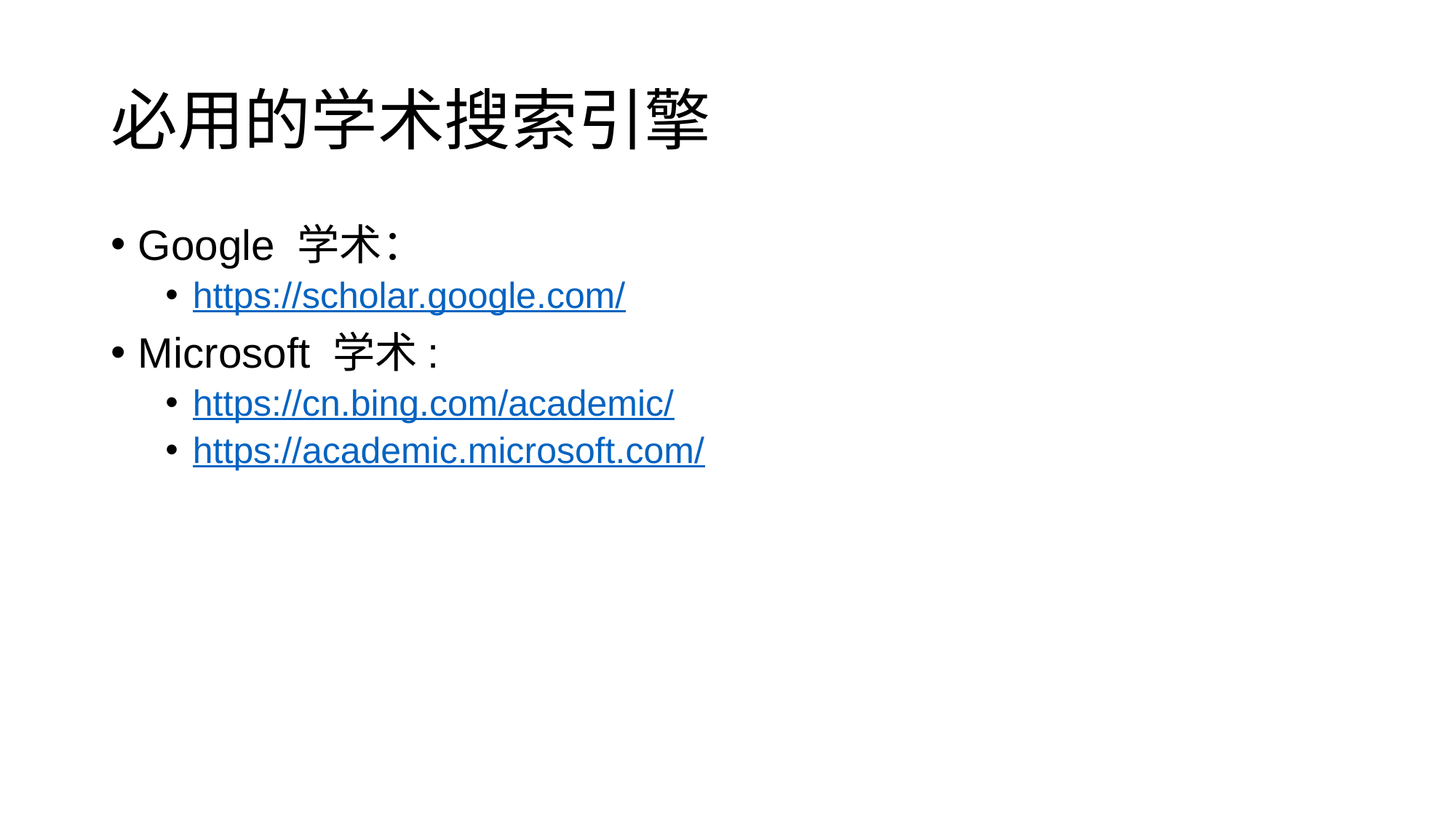

# 必用的学术搜索引擎
Google 学术：
https://scholar.google.com/
Microsoft 学术:
https://cn.bing.com/academic/
https://academic.microsoft.com/